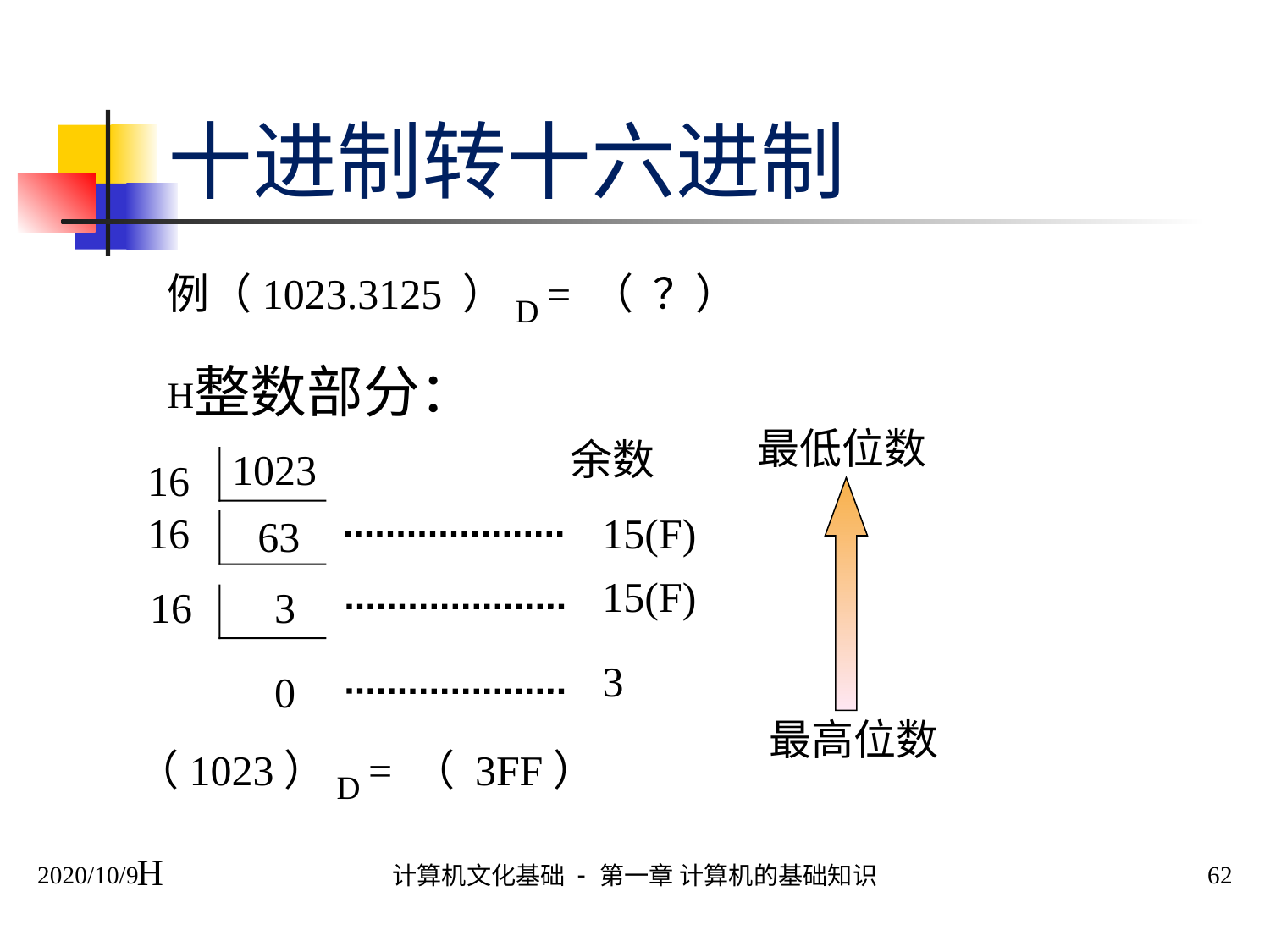

# 十进制转十六进制
例（1023.3125 ）D = （  ？） H
整数部分：
最低位数
余数
1023
16

16
15(F)
63

15(F)
    16
3

3
0

最高位数
（1023）D = （ 3FF） H
2020/10/9
62
计算机文化基础 - 第一章 计算机的基础知识